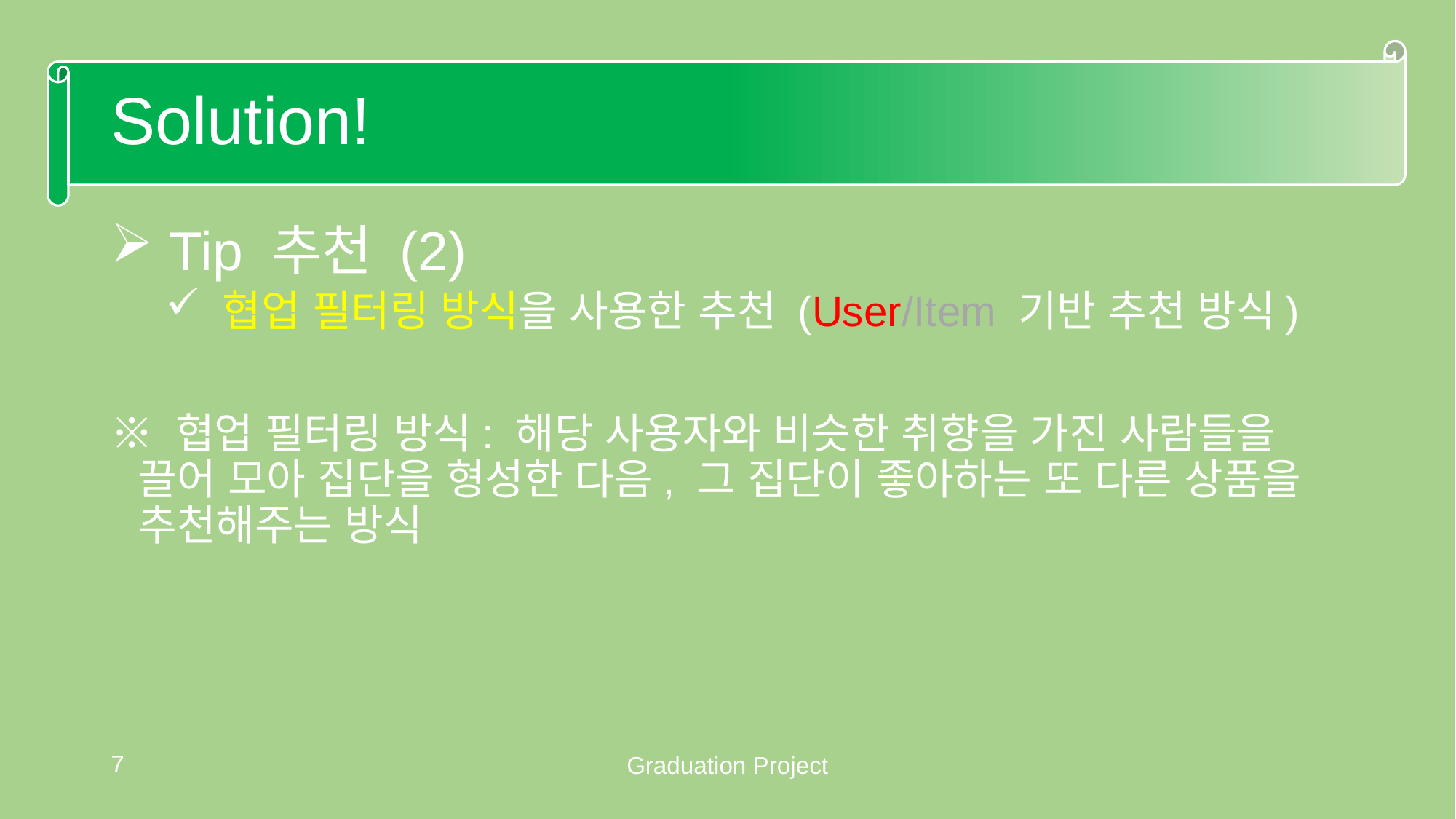

# Solution!
 Tip 추천 (2)
 협업 필터링 방식을 사용한 추천 (User/Item 기반 추천 방식)

※ 협업 필터링 방식: 해당 사용자와 비슷한 취향을 가진 사람들을 끌어 모아 집단을 형성한 다음, 그 집단이 좋아하는 또 다른 상품을 추천해주는 방식
7
Graduation Project